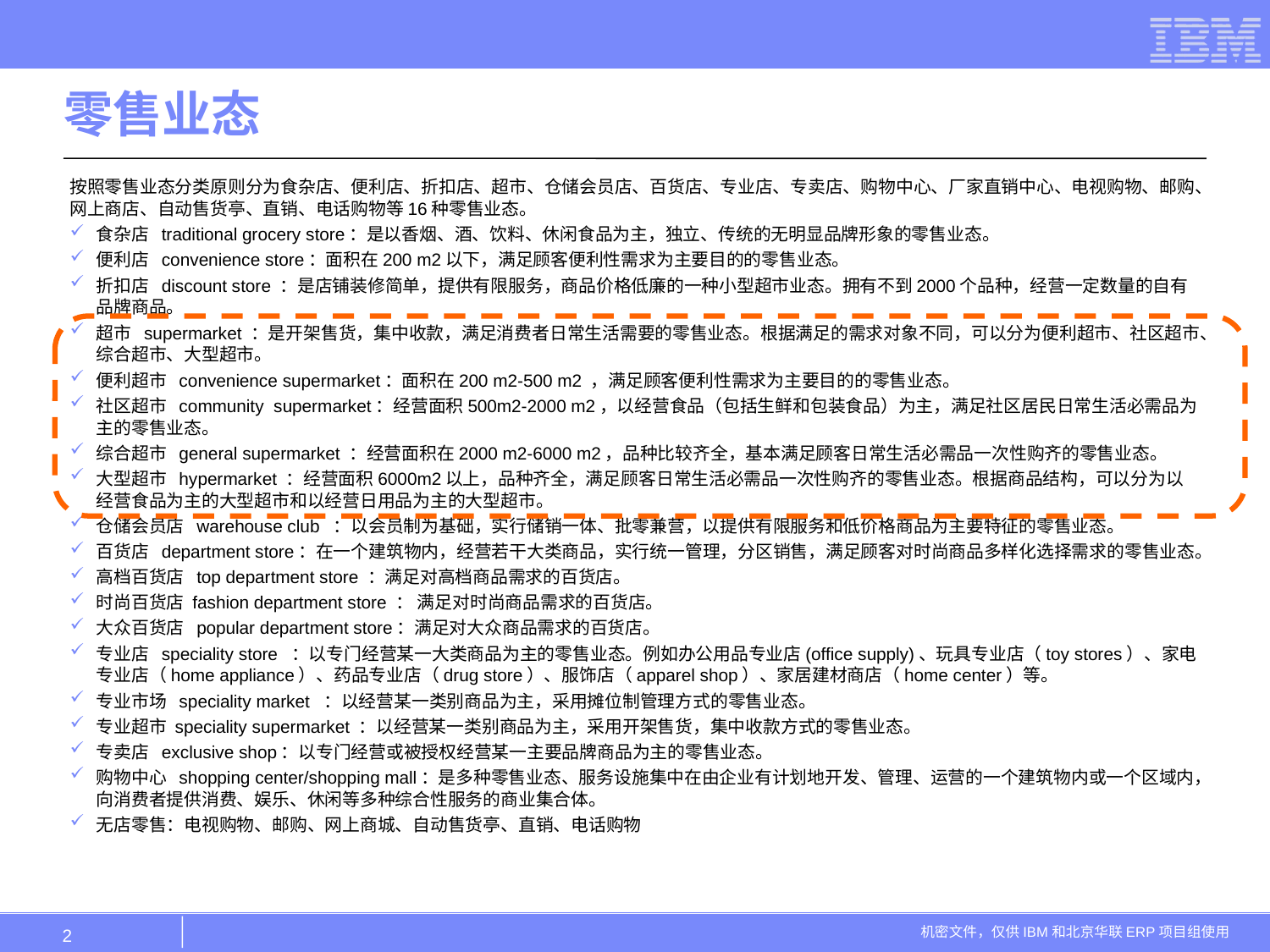

# 零售业态
按照零售业态分类原则分为食杂店、便利店、折扣店、超市、仓储会员店、百货店、专业店、专卖店、购物中心、厂家直销中心、电视购物、邮购、网上商店、自动售货亭、直销、电话购物等16种零售业态。
食杂店  traditional grocery store：是以香烟、酒、饮料、休闲食品为主，独立、传统的无明显品牌形象的零售业态。
便利店  convenience store：面积在200 m2以下，满足顾客便利性需求为主要目的的零售业态。
折扣店  discount store ：是店铺装修简单，提供有限服务，商品价格低廉的一种小型超市业态。拥有不到2000个品种，经营一定数量的自有品牌商品。
超市  supermarket ：是开架售货，集中收款，满足消费者日常生活需要的零售业态。根据满足的需求对象不同，可以分为便利超市、社区超市、综合超市、大型超市。
便利超市  convenience supermarket：面积在200 m2-500 m2 ，满足顾客便利性需求为主要目的的零售业态。
社区超市  community  supermarket：经营面积500m2-2000 m2，以经营食品（包括生鲜和包装食品）为主，满足社区居民日常生活必需品为主的零售业态。
综合超市  general supermarket ：经营面积在2000 m2-6000 m2，品种比较齐全，基本满足顾客日常生活必需品一次性购齐的零售业态。
大型超市  hypermarket ：经营面积6000m2以上，品种齐全，满足顾客日常生活必需品一次性购齐的零售业态。根据商品结构，可以分为以经营食品为主的大型超市和以经营日用品为主的大型超市。
仓储会员店  warehouse club  ：以会员制为基础，实行储销一体、批零兼营，以提供有限服务和低价格商品为主要特征的零售业态。
百货店  department store：在一个建筑物内，经营若干大类商品，实行统一管理，分区销售，满足顾客对时尚商品多样化选择需求的零售业态。
高档百货店  top department store ：满足对高档商品需求的百货店。
时尚百货店 fashion department store ： 满足对时尚商品需求的百货店。
大众百货店  popular department store：满足对大众商品需求的百货店。
专业店  speciality store  ：以专门经营某一大类商品为主的零售业态。例如办公用品专业店(office supply)、玩具专业店（toy stores）、家电专业店（home appliance）、药品专业店（drug store）、服饰店（apparel shop）、家居建材商店（home center）等。
专业市场  speciality market  ：以经营某一类别商品为主，采用摊位制管理方式的零售业态。
专业超市 speciality supermarket ：以经营某一类别商品为主，采用开架售货，集中收款方式的零售业态。
专卖店  exclusive shop：以专门经营或被授权经营某一主要品牌商品为主的零售业态。
购物中心  shopping center/shopping mall：是多种零售业态、服务设施集中在由企业有计划地开发、管理、运营的一个建筑物内或一个区域内，向消费者提供消费、娱乐、休闲等多种综合性服务的商业集合体。
无店零售：电视购物、邮购、网上商城、自动售货亭、直销、电话购物

2